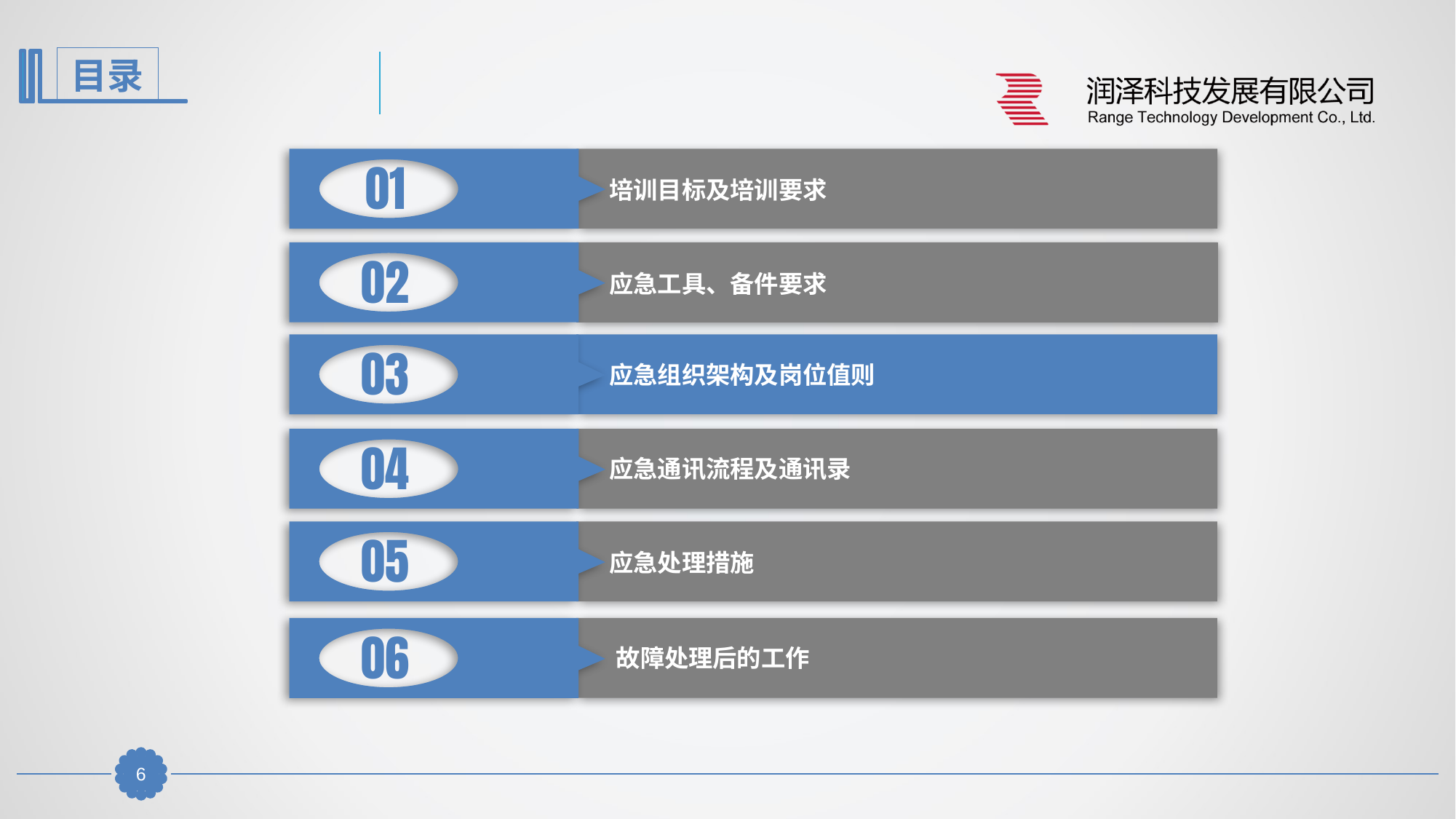

01

培训目标及培训要求

02
应急工具、备件要求

03

应急组织架构及岗位值则

04

应急通讯流程及通讯录

05

应急处理措施

06

故障处理后的工作
6